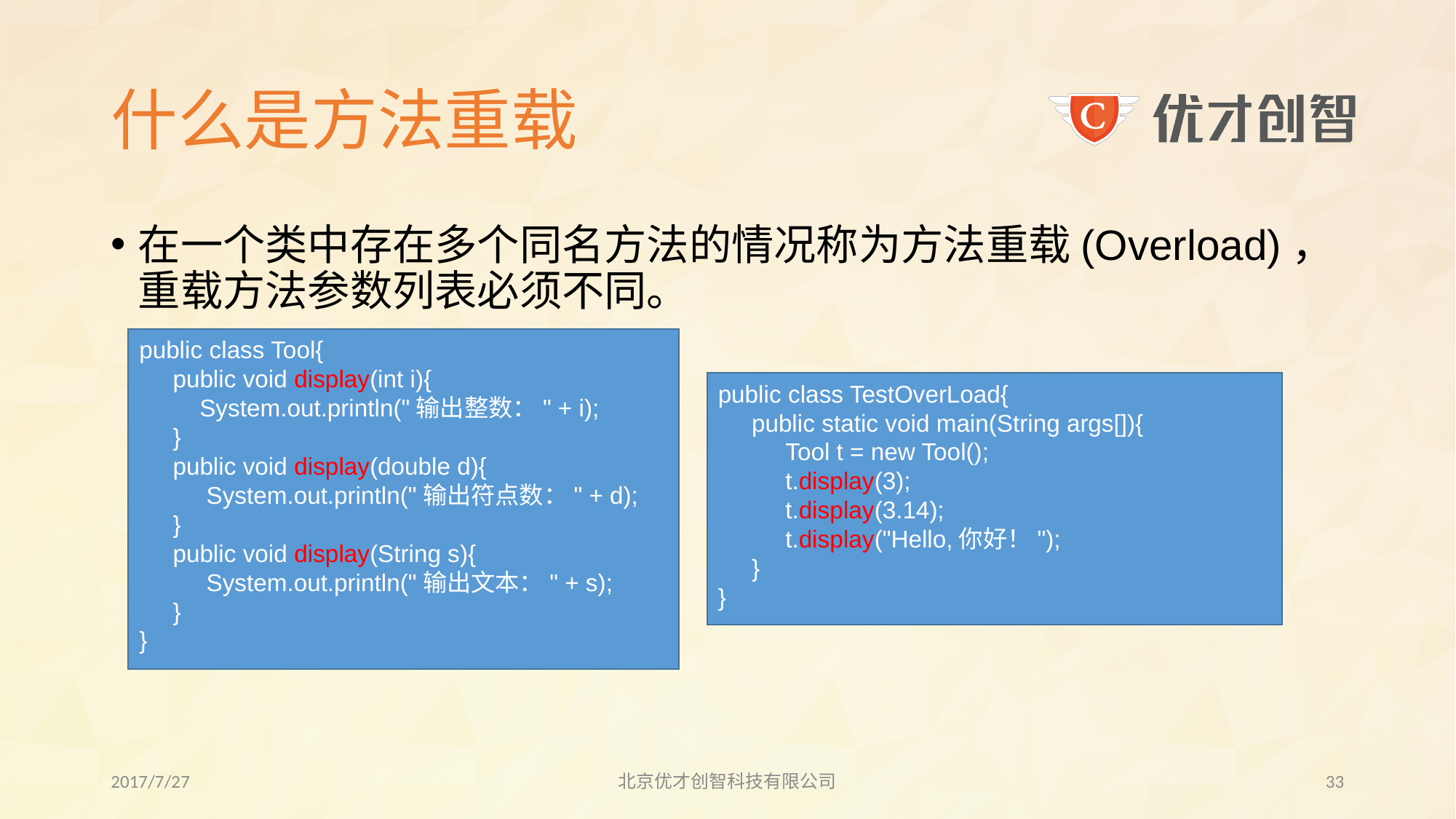

# 什么是方法重载
在一个类中存在多个同名方法的情况称为方法重载(Overload)，重载方法参数列表必须不同。
public class Tool{
     public void display(int i){
         System.out.println("输出整数：" + i);
     }
     public void display(double d){
          System.out.println("输出符点数：" + d);
     }
     public void display(String s){
          System.out.println("输出文本：" + s);
     }
}
public class TestOverLoad{
     public static void main(String args[]){
          Tool t = new Tool();
          t.display(3);
          t.display(3.14);
          t.display("Hello,你好！");
     }
}
2017/7/27
北京优才创智科技有限公司
33